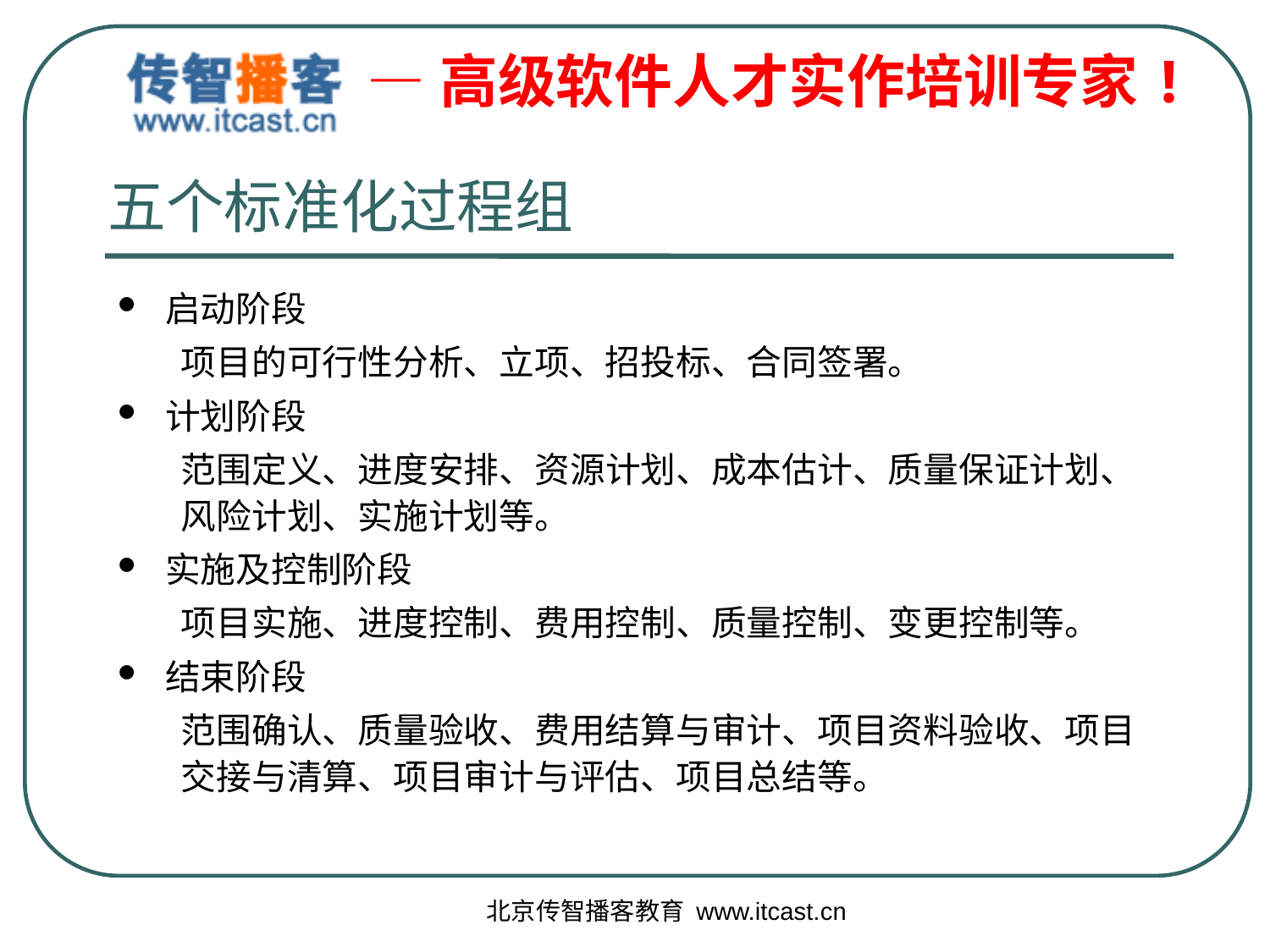

# 五个标准化过程组
启动阶段
项目的可行性分析、立项、招投标、合同签署。
计划阶段
范围定义、进度安排、资源计划、成本估计、质量保证计划、风险计划、实施计划等。
实施及控制阶段
项目实施、进度控制、费用控制、质量控制、变更控制等。
结束阶段
范围确认、质量验收、费用结算与审计、项目资料验收、项目交接与清算、项目审计与评估、项目总结等。

北京传智播客教育 www.itcast.cn